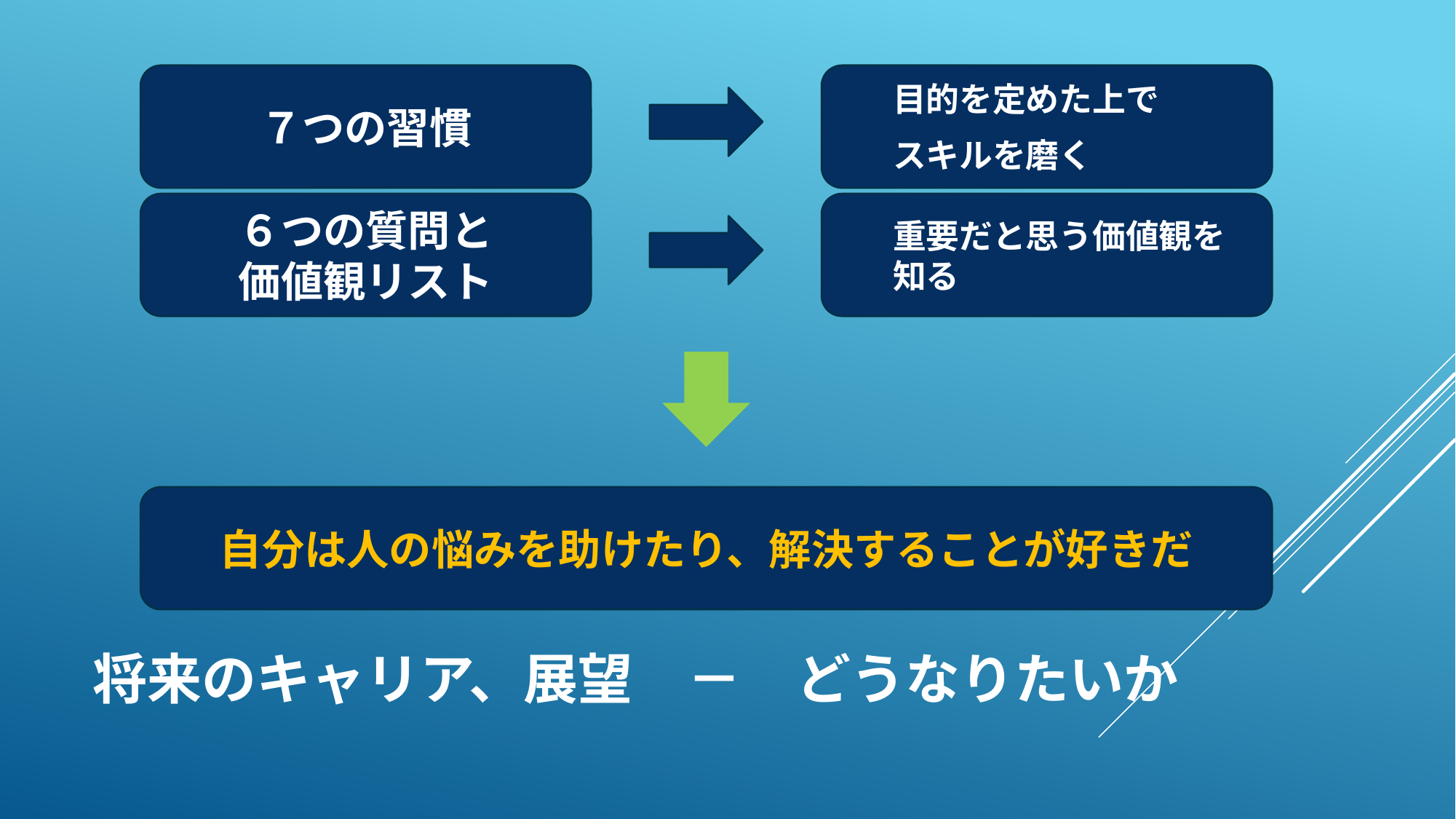

７つの習慣
目的を定めた上で
スキルを磨く

６つの質問と
価値観リスト
重要だと思う価値観を知る

自分は人の悩みを助けたり、解決することが好きだ
# 将来のキャリア、展望　－　どうなりたいか